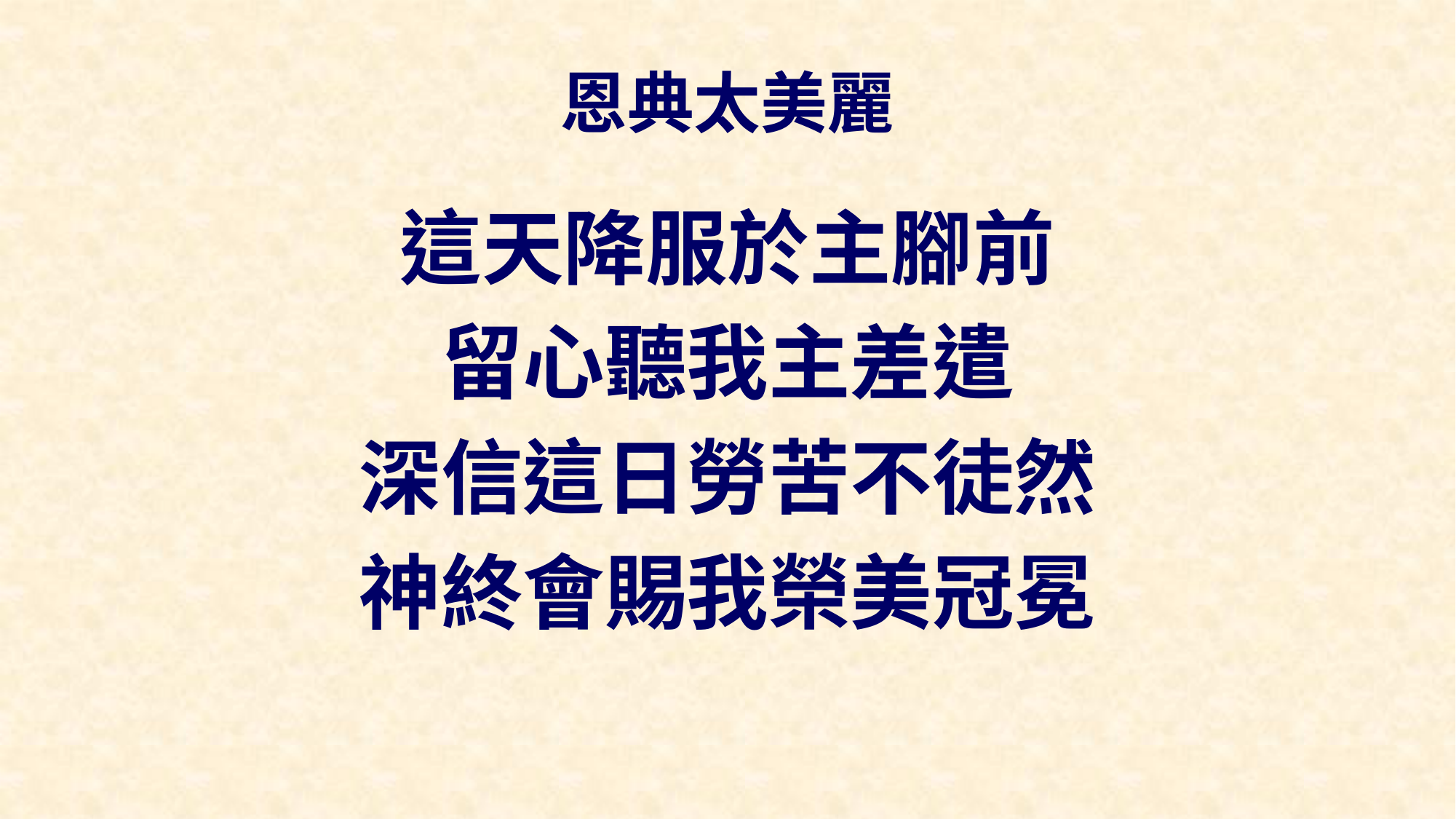

# 恩典太美麗
這天降服於主腳前
留心聽我主差遣
深信這日勞苦不徒然
神終會賜我榮美冠冕